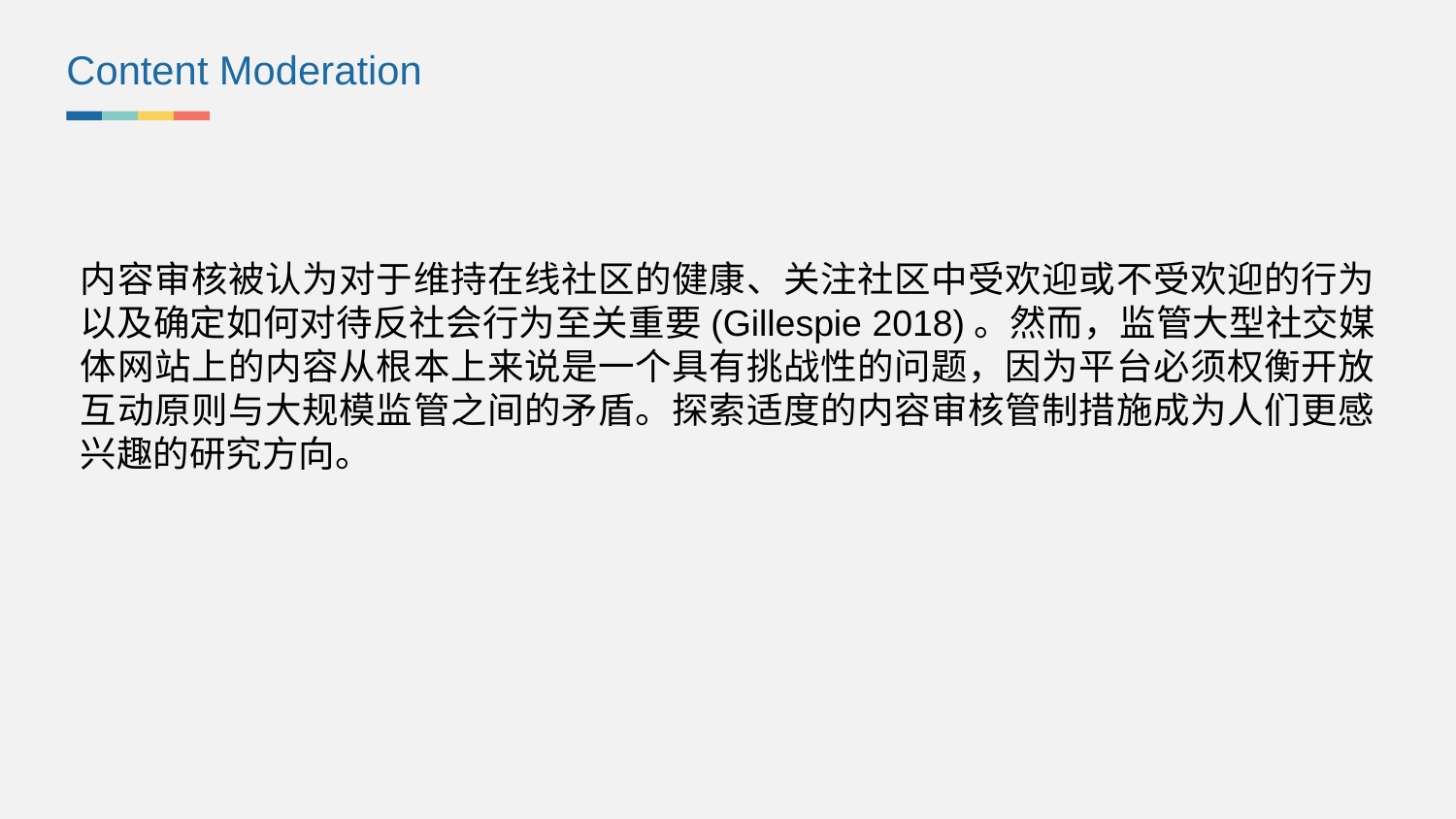

Content Moderation

内容审核被认为对于维持在线社区的健康、关注社区中受欢迎或不受欢迎的行为以及确定如何对待反社会行为至关重要(Gillespie 2018)。然而，监管大型社交媒体网站上的内容从根本上来说是一个具有挑战性的问题，因为平台必须权衡开放互动原则与大规模监管之间的矛盾。探索适度的内容审核管制措施成为人们更感兴趣的研究方向。